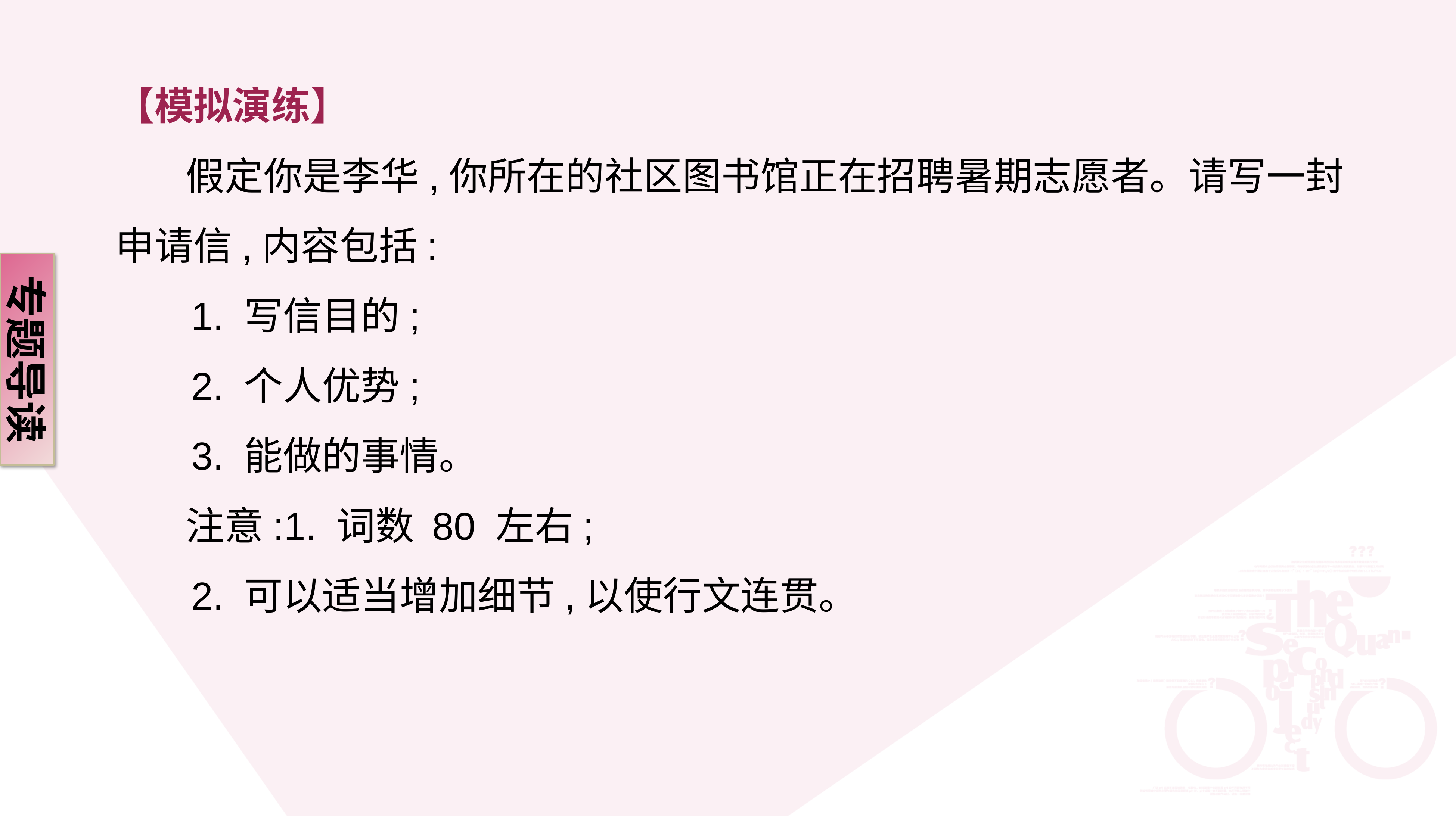

【模拟演练】
       假定你是李华,你所在的社区图书馆正在招聘暑期志愿者。请写一封申请信,内容包括:
       1. 写信目的;
       2. 个人优势;
       3. 能做的事情。
       注意:1. 词数 80 左右;
       2. 可以适当增加细节,以使行文连贯。
专题导读